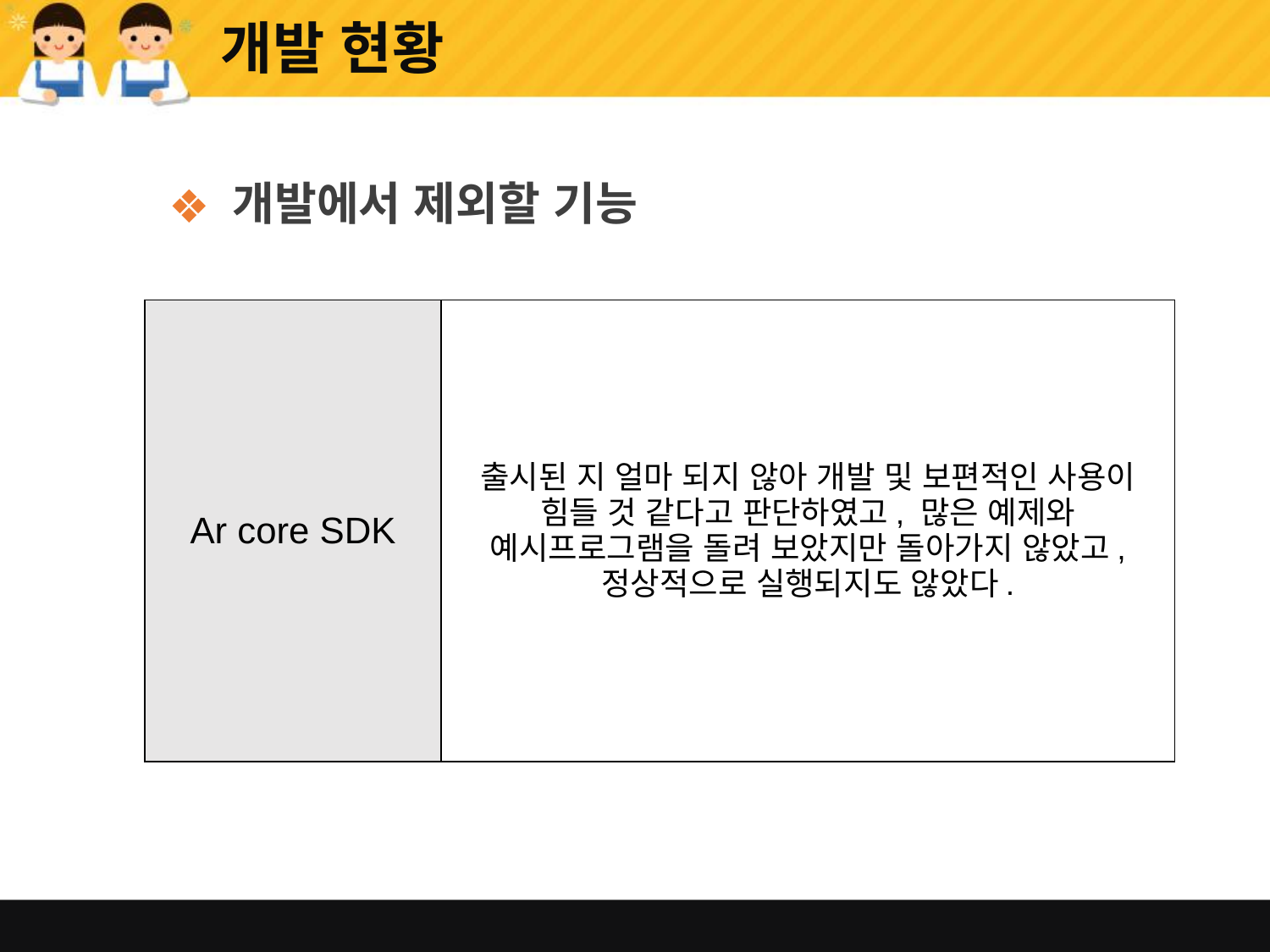

# 개발 현황
개발에서 제외할 기능
| Ar core SDK | 출시된 지 얼마 되지 않아 개발 및 보편적인 사용이 힘들 것 같다고 판단하였고, 많은 예제와 예시프로그램을 돌려 보았지만 돌아가지 않았고, 정상적으로 실행되지도 않았다. |
| --- | --- |